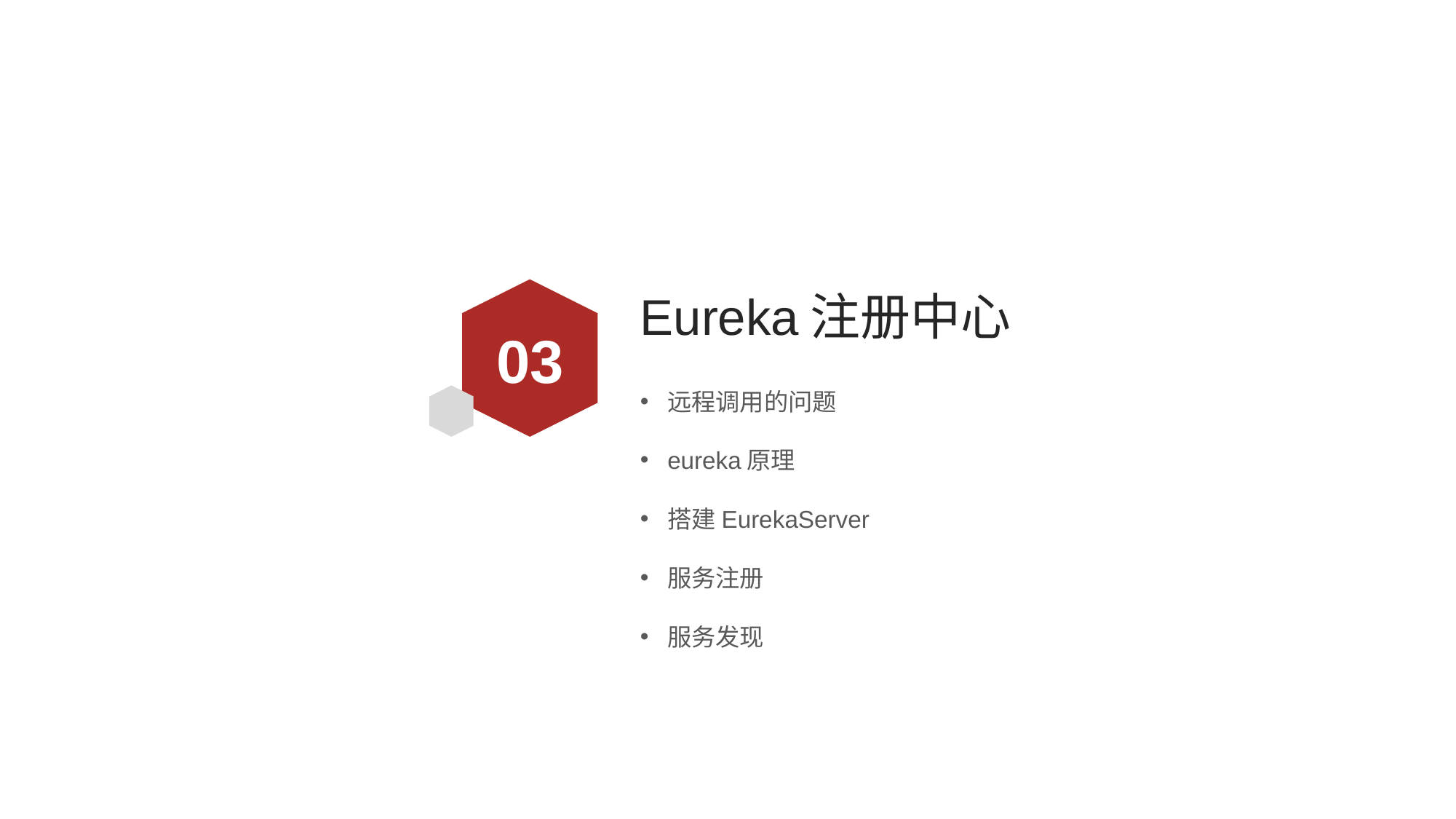

# Eureka注册中心
03
远程调用的问题
eureka原理
搭建EurekaServer
服务注册
服务发现